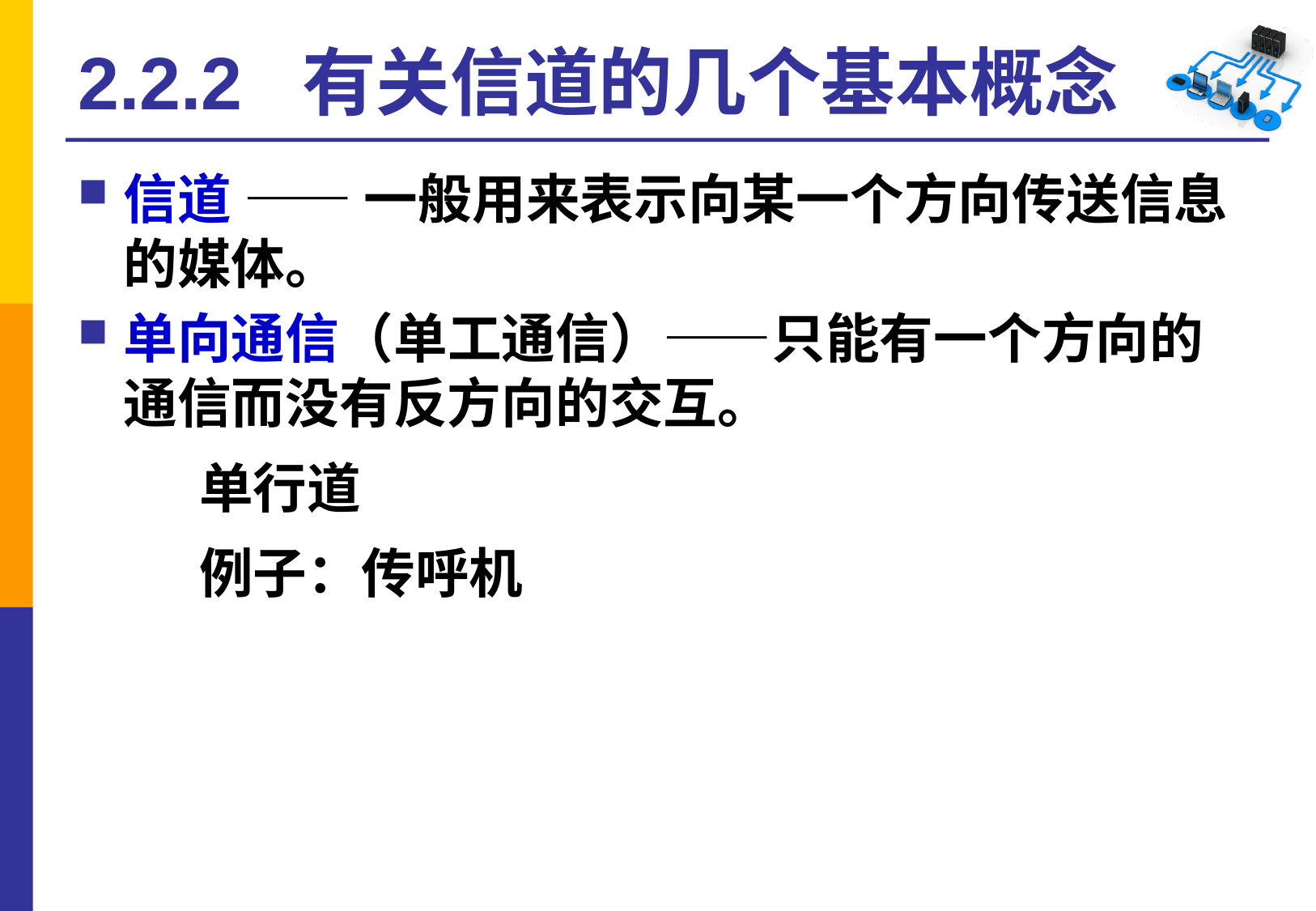

# 2.2.2  有关信道的几个基本概念
信道 —— 一般用来表示向某一个方向传送信息的媒体。
单向通信（单工通信）——只能有一个方向的通信而没有反方向的交互。
	单行道
	例子：传呼机